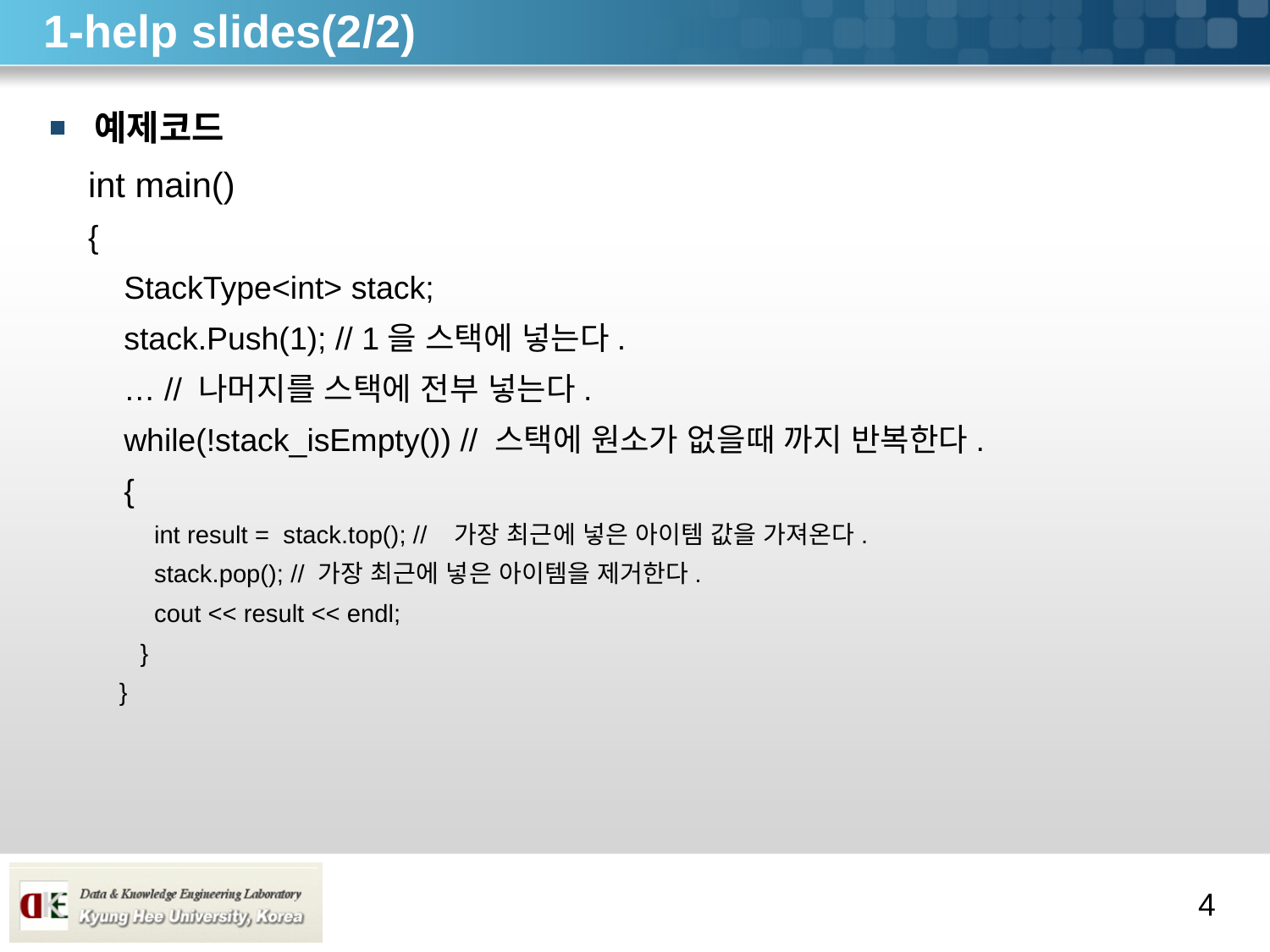

# 1-help slides(2/2)
예제코드
    int main()
 {
     StackType<int> stack;
     stack.Push(1); // 1을 스택에 넣는다.
     … // 나머지를 스택에 전부 넣는다.
     while(!stack_isEmpty()) // 스택에 원소가 없을때 까지 반복한다.
     {
     int result =  stack.top(); //   가장 최근에 넣은 아이템 값을 가져온다.
     stack.pop(); // 가장 최근에 넣은 아이템을 제거한다.
     cout << result << endl;
   }
}